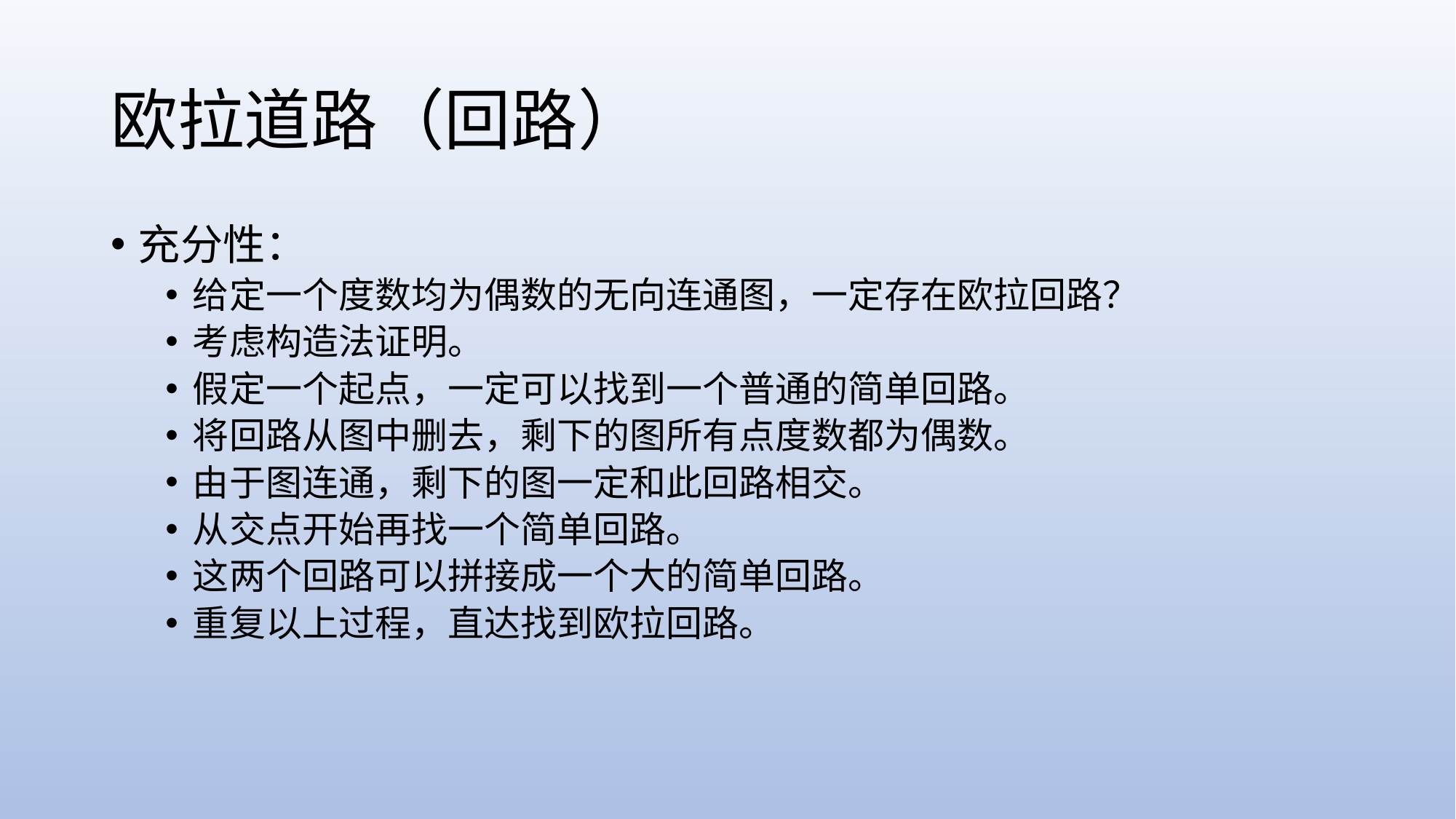

# 欧拉道路（回路）
充分性：
给定一个度数均为偶数的无向连通图，一定存在欧拉回路？
考虑构造法证明。
假定一个起点，一定可以找到一个普通的简单回路。
将回路从图中删去，剩下的图所有点度数都为偶数。
由于图连通，剩下的图一定和此回路相交。
从交点开始再找一个简单回路。
这两个回路可以拼接成一个大的简单回路。
重复以上过程，直达找到欧拉回路。